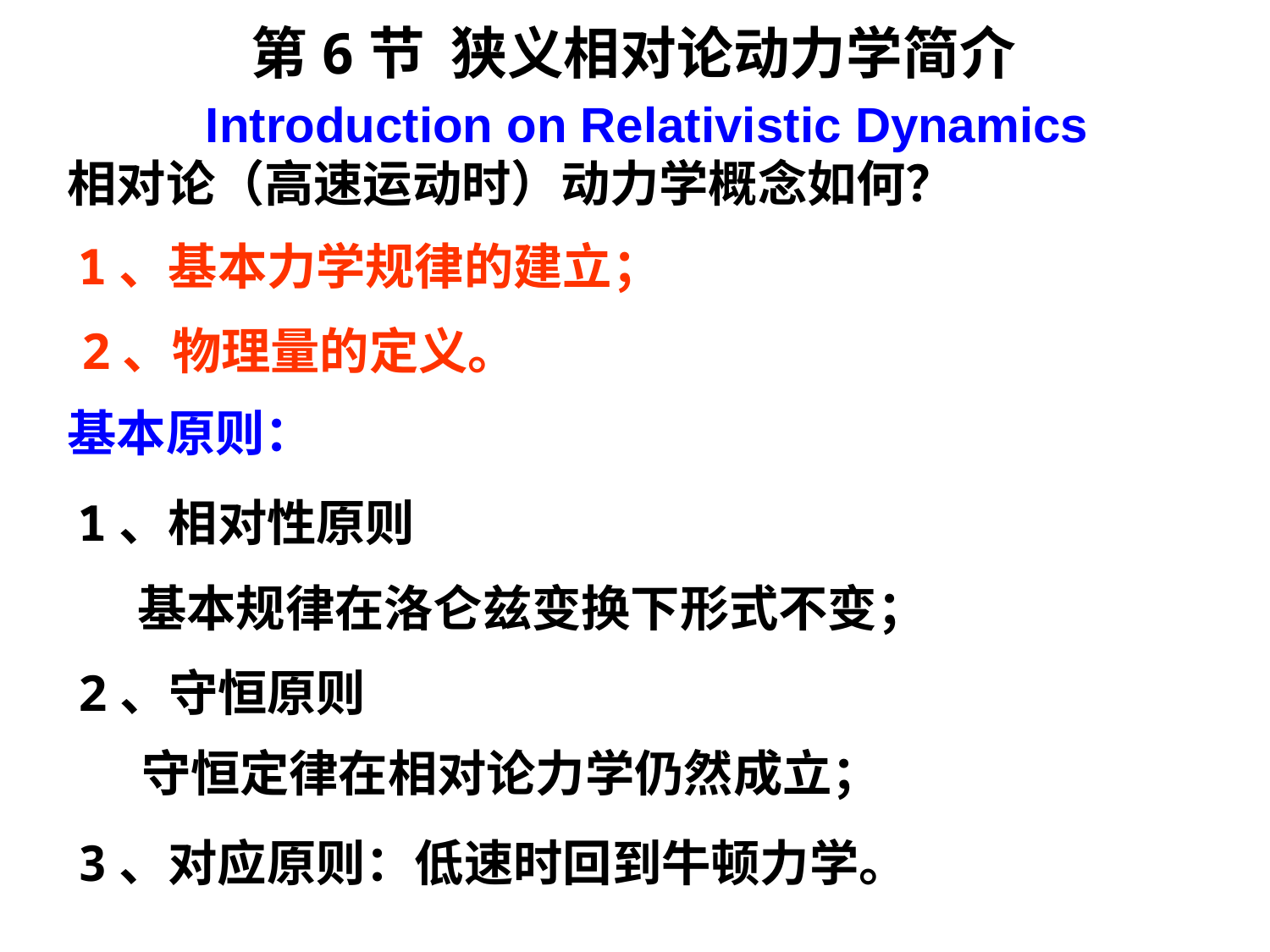

第6节  狭义相对论动力学简介
Introduction on Relativistic Dynamics
相对论（高速运动时）动力学概念如何？
1、基本力学规律的建立；
2、物理量的定义。
基本原则：
1、相对性原则
基本规律在洛仑兹变换下形式不变；
2、守恒原则
守恒定律在相对论力学仍然成立；
3、对应原则：低速时回到牛顿力学。
3